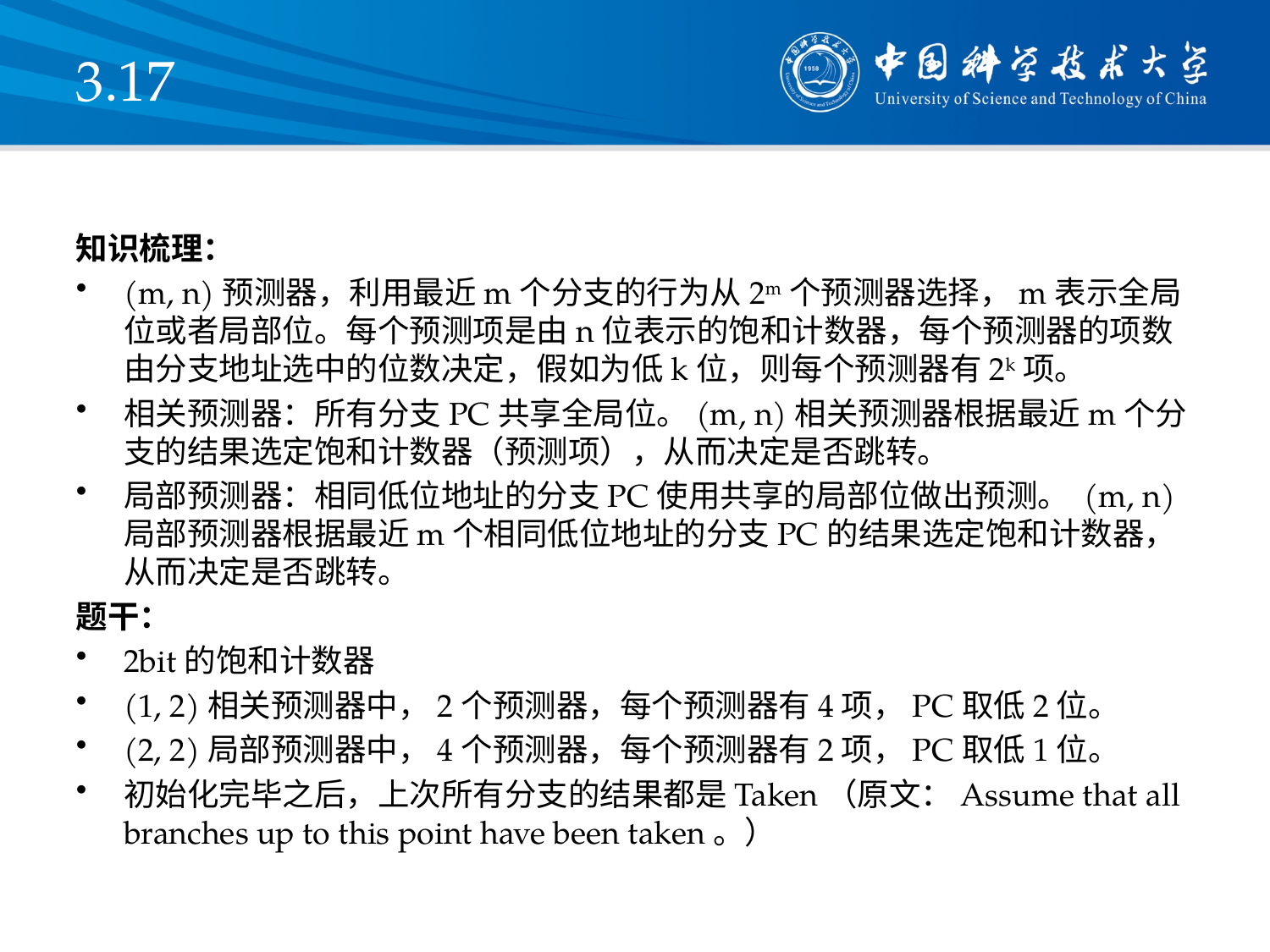

3.17
知识梳理：
(m, n)预测器，利用最近m个分支的行为从2m个预测器选择，m表示全局位或者局部位。每个预测项是由n位表示的饱和计数器，每个预测器的项数由分支地址选中的位数决定，假如为低k位，则每个预测器有2k项。
相关预测器：所有分支PC共享全局位。(m, n)相关预测器根据最近m个分支的结果选定饱和计数器（预测项），从而决定是否跳转。
局部预测器：相同低位地址的分支PC使用共享的局部位做出预测。 (m, n)局部预测器根据最近m个相同低位地址的分支PC的结果选定饱和计数器，从而决定是否跳转。
题干：
2bit的饱和计数器
(1, 2)相关预测器中，2个预测器，每个预测器有4项，PC取低2位。
(2, 2)局部预测器中，4个预测器，每个预测器有2项，PC取低1位。
初始化完毕之后，上次所有分支的结果都是Taken（原文：Assume that all branches up to this point have been taken。）